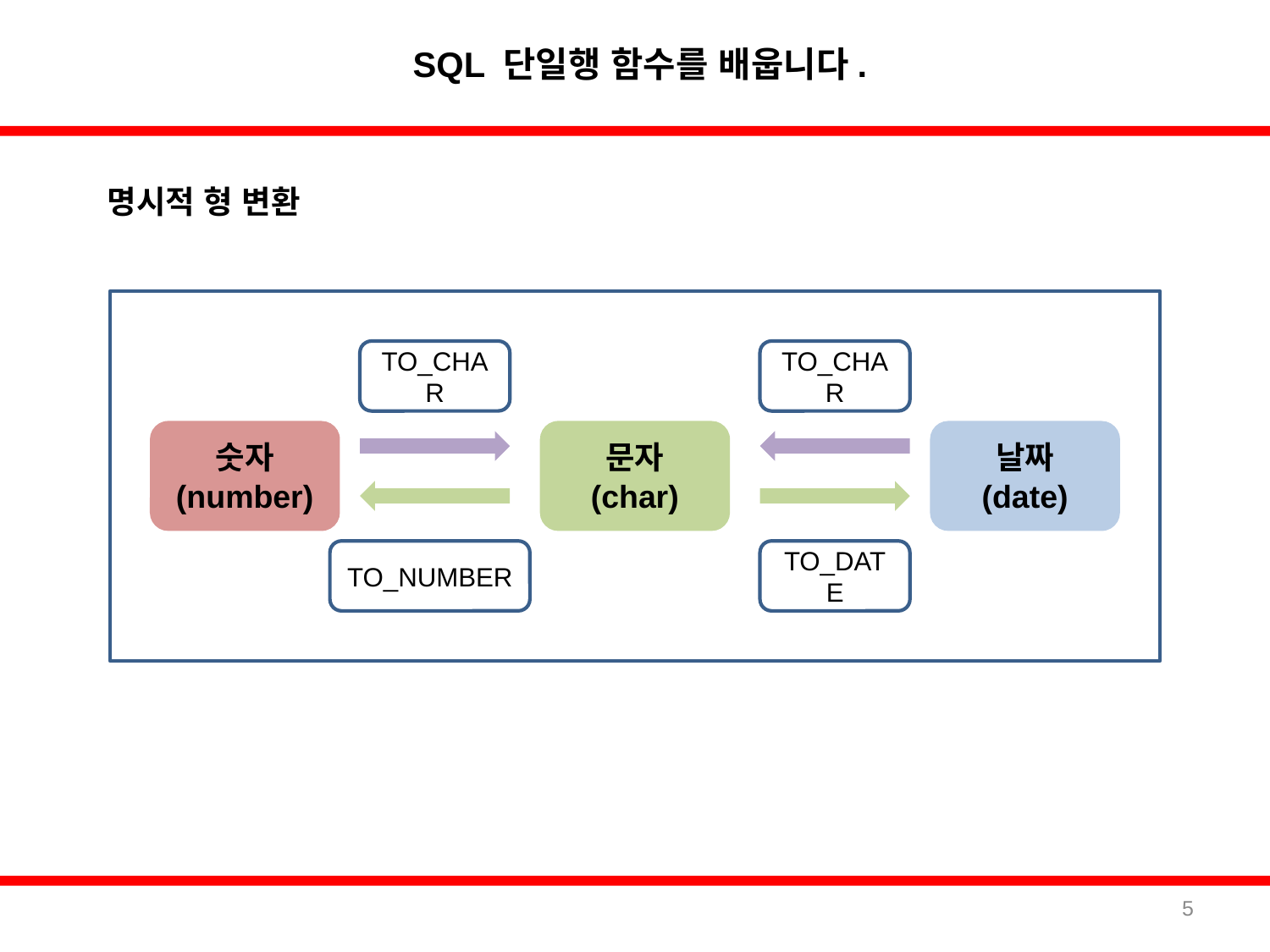

SQL 단일행 함수를 배웁니다.

명시적 형 변환

TO_CHAR
TO_CHAR
숫자
(number)
문자
(char)
날짜
(date)

TO_NUMBER
TO_DATE

5